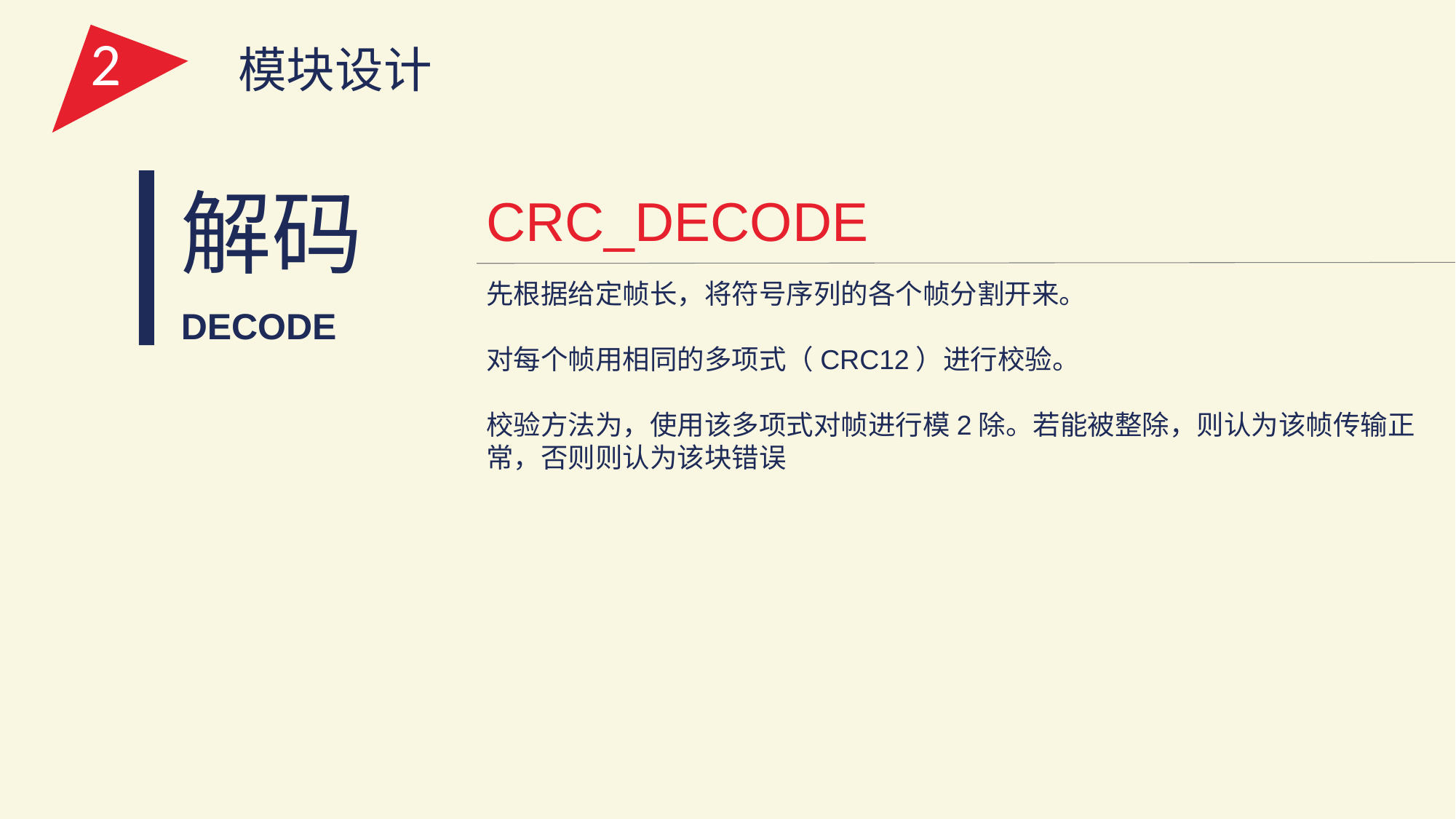

2

模块设计

解码

DECODE
CRC_DECODE
先根据给定帧长，将符号序列的各个帧分割开来。

对每个帧用相同的多项式（CRC12）进行校验。

校验方法为，使用该多项式对帧进行模2除。若能被整除，则认为该帧传输正常，否则则认为该块错误